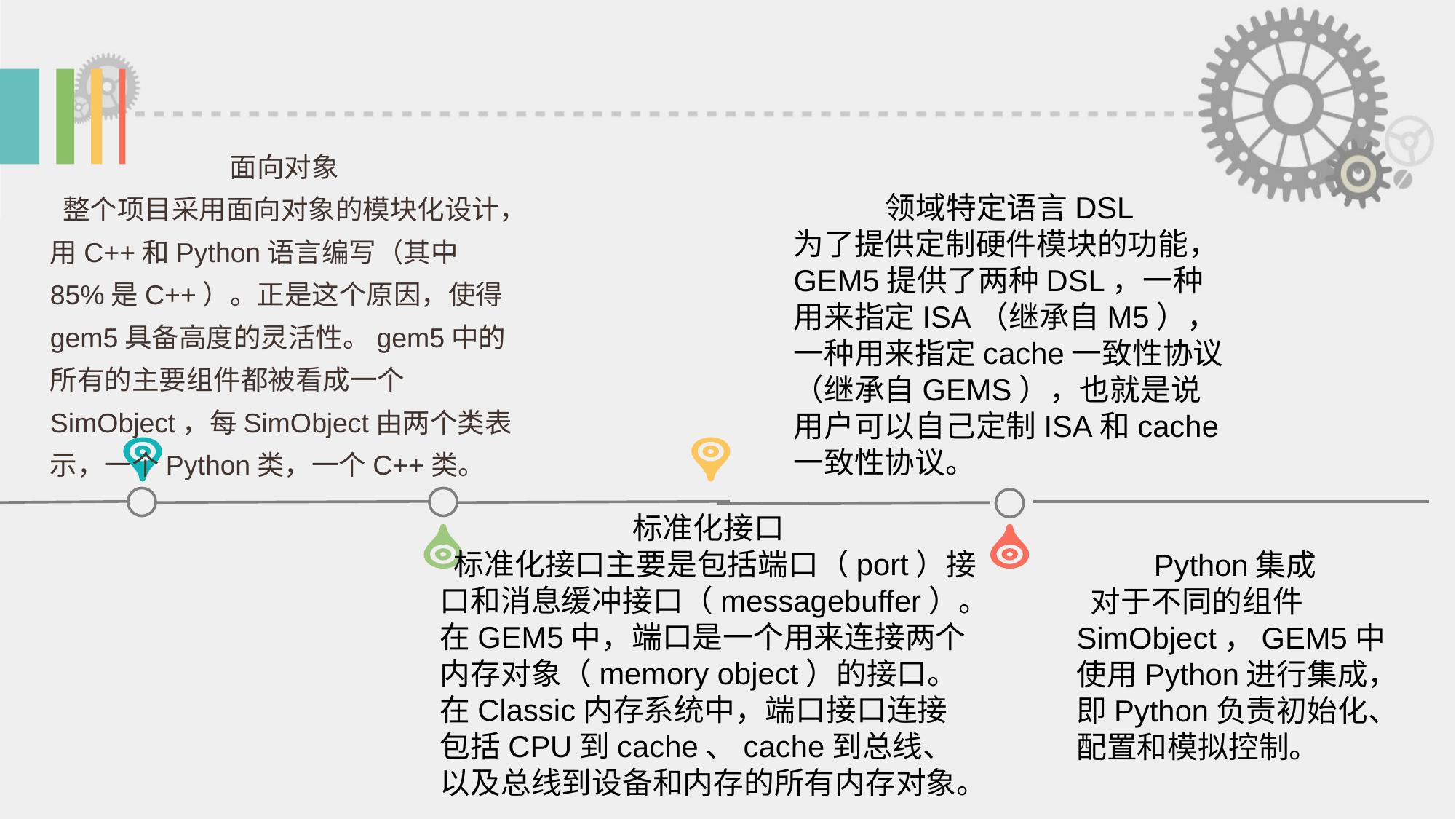

面向对象
 整个项目采用面向对象的模块化设计，用C++和Python语言编写（其中85%是C++）。正是这个原因，使得gem5具备高度的灵活性。gem5中的所有的主要组件都被看成一个SimObject，每SimObject由两个类表示，一个Python类，一个C++类。
领域特定语言DSL
为了提供定制硬件模块的功能，GEM5提供了两种DSL，一种用来指定ISA（继承自M5），一种用来指定cache一致性协议（继承自GEMS），也就是说用户可以自己定制ISA和cache一致性协议。

标准化接口
 标准化接口主要是包括端口（port）接口和消息缓冲接口（messagebuffer）。在GEM5中，端口是一个用来连接两个内存对象（memory object）的接口。在Classic内存系统中，端口接口连接包括CPU到cache、cache到总线、以及总线到设备和内存的所有内存对象。

 Python集成
 对于不同的组件SimObject，GEM5中使用Python进行集成，即Python负责初始化、配置和模拟控制。